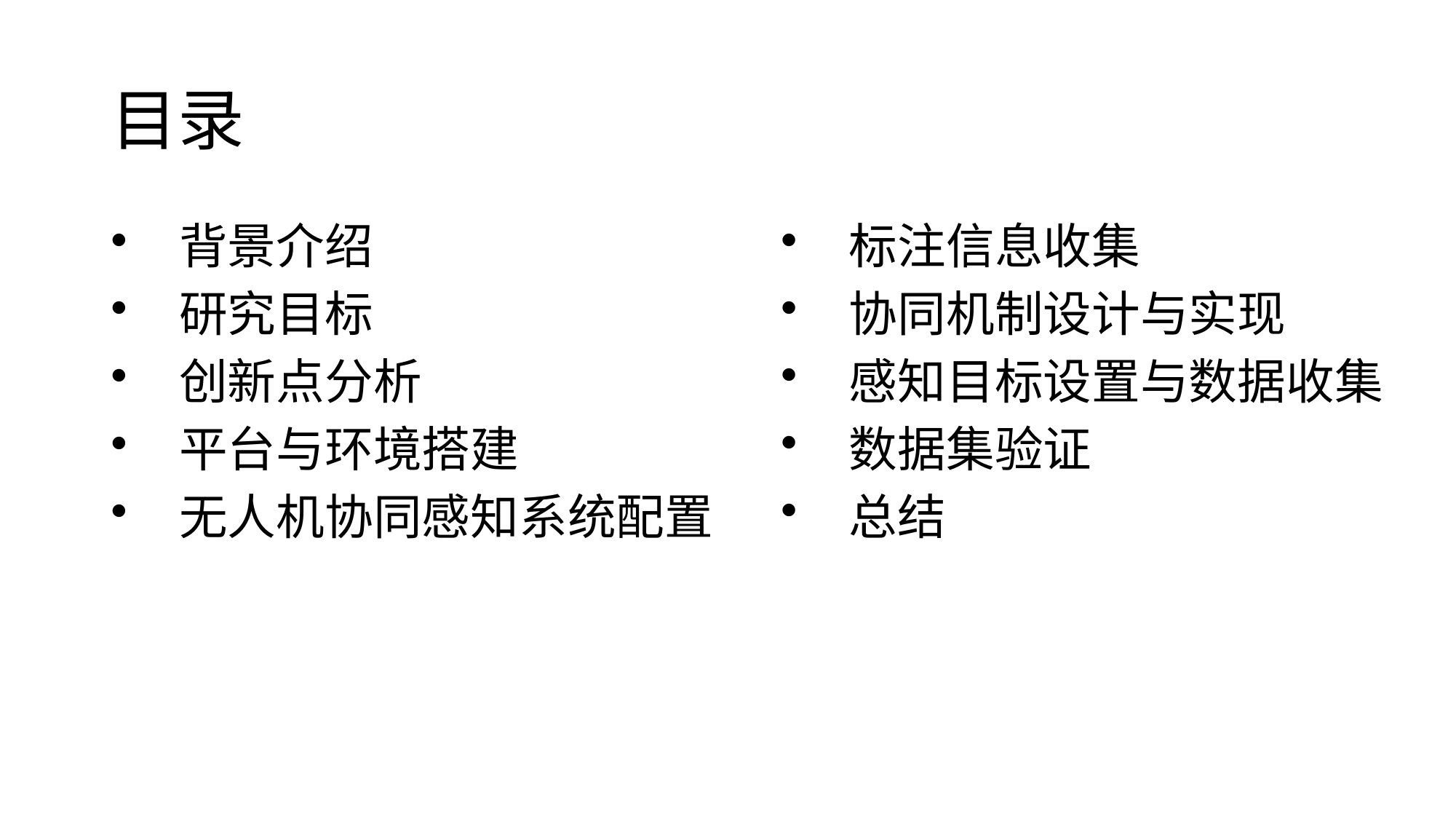

# 目录
背景介绍
研究目标
创新点分析
平台与环境搭建
无人机协同感知系统配置
标注信息收集
协同机制设计与实现
感知目标设置与数据收集
数据集验证
总结